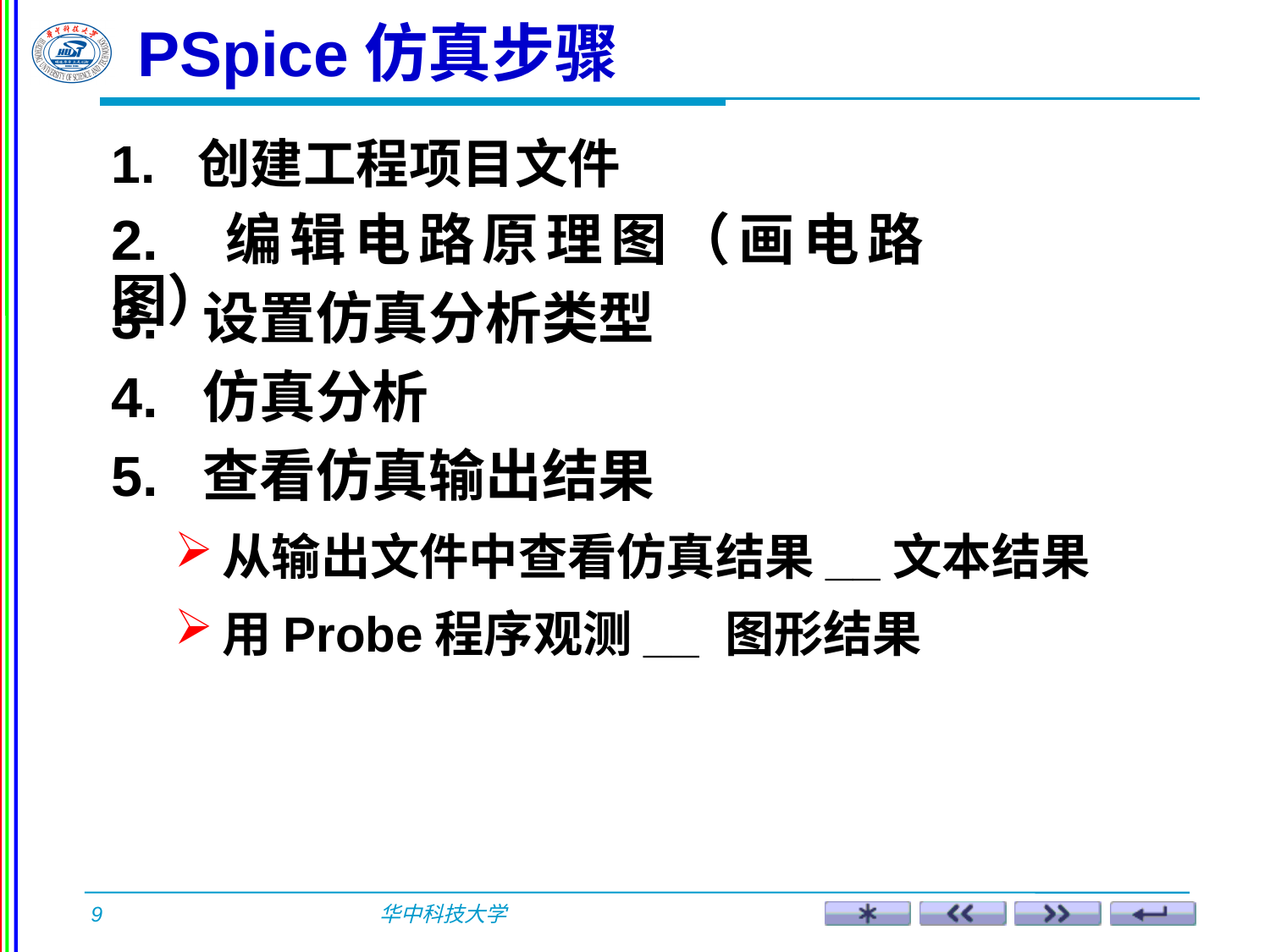

PSpice仿真步骤
1.  创建工程项目文件
2.  编辑电路原理图（画电路图）
3.  设置仿真分析类型
4.  仿真分析
5.  查看仿真输出结果
从输出文件中查看仿真结果__文本结果
用Probe程序观测__ 图形结果